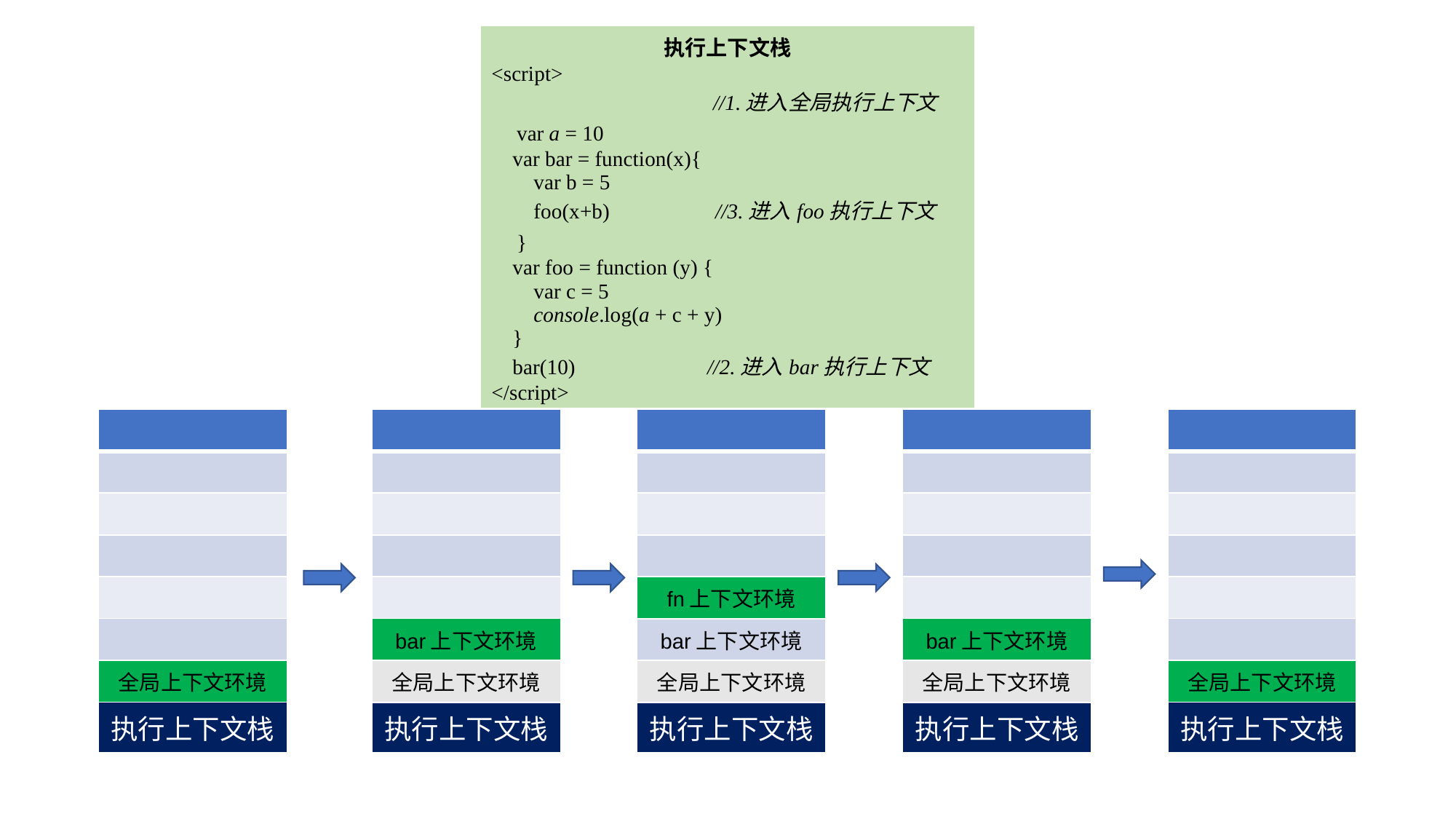

| 执行上下文栈 <script> //1.进入全局执行上下文 var a = 10 var bar = function(x){ var b = 5 foo(x+b) //3.进入foo执行上下文 } var foo = function (y) { var c = 5 console.log(a + c + y) } bar(10) //2.进入bar执行上下文 </script> |
| --- |
|  |
| --- |
|  |
|  |
|  |
|  |
| bar上下文环境 |
| 全局上下文环境 |
| 执行上下文栈 |
|  |
| --- |
|  |
|  |
|  |
|  |
|  |
| 全局上下文环境 |
| 执行上下文栈 |
|  |
| --- |
|  |
|  |
|  |
|  |
|  |
| 全局上下文环境 |
| 执行上下文栈 |
|  |
| --- |
|  |
|  |
|  |
|  |
| bar上下文环境 |
| 全局上下文环境 |
| 执行上下文栈 |
|  |
| --- |
|  |
|  |
|  |
| fn上下文环境 |
| bar上下文环境 |
| 全局上下文环境 |
| 执行上下文栈 |